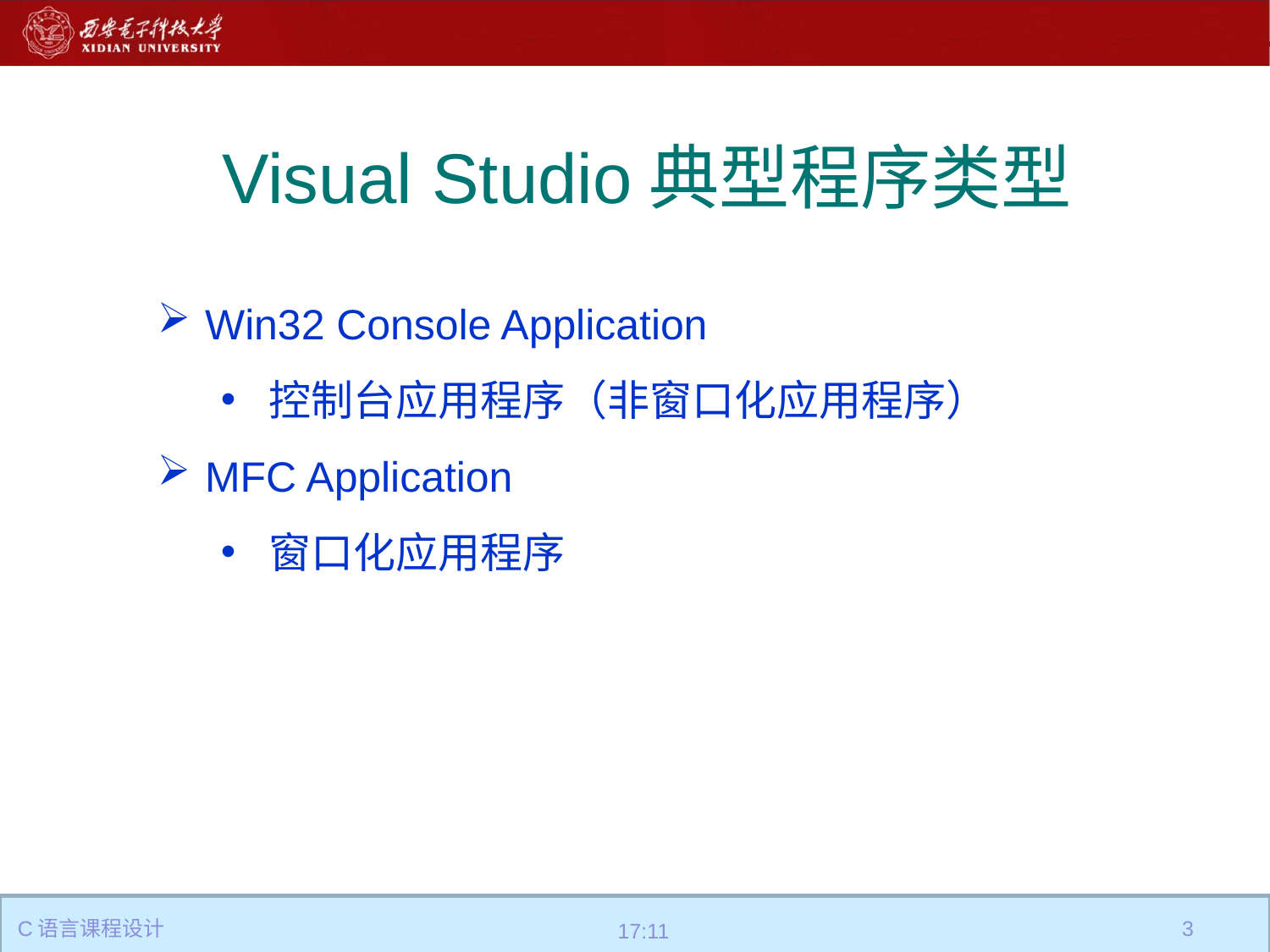

# Visual Studio典型程序类型
Win32 Console Application
控制台应用程序（非窗口化应用程序）
MFC Application
窗口化应用程序
C语言课程设计
3
17:11